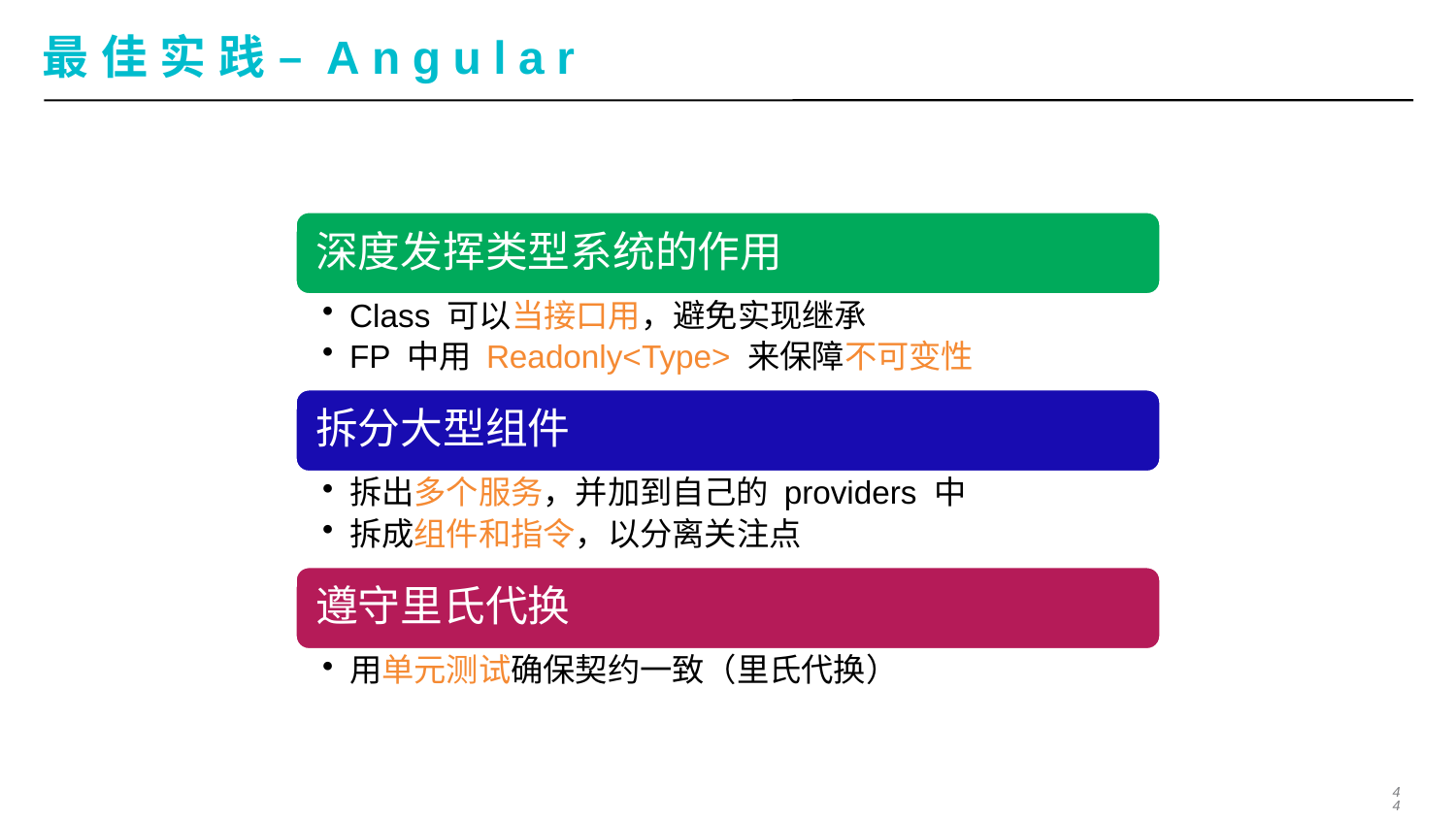

# 最佳实践–Angular
深度发挥类型系统的作用
Class 可以当接口用，避免实现继承
FP 中用 Readonly<Type> 来保障不可变性
拆分大型组件
拆出多个服务，并加到自己的 providers 中
拆成组件和指令，以分离关注点
遵守里氏代换
用单元测试确保契约一致（里氏代换）
44